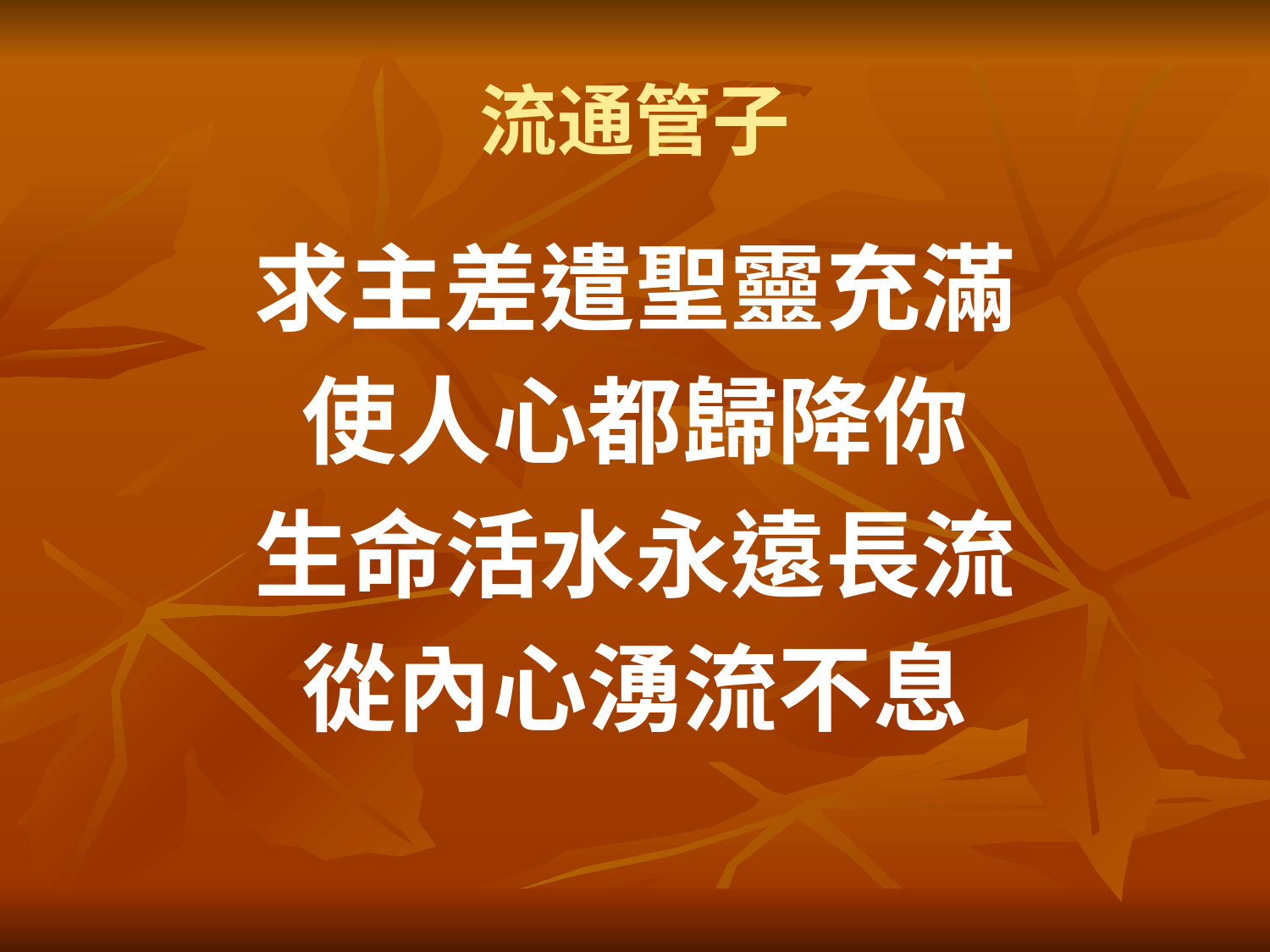

# 流通管子
求主差遣聖靈充滿
使人心都歸降你
生命活水永遠長流
從內心湧流不息